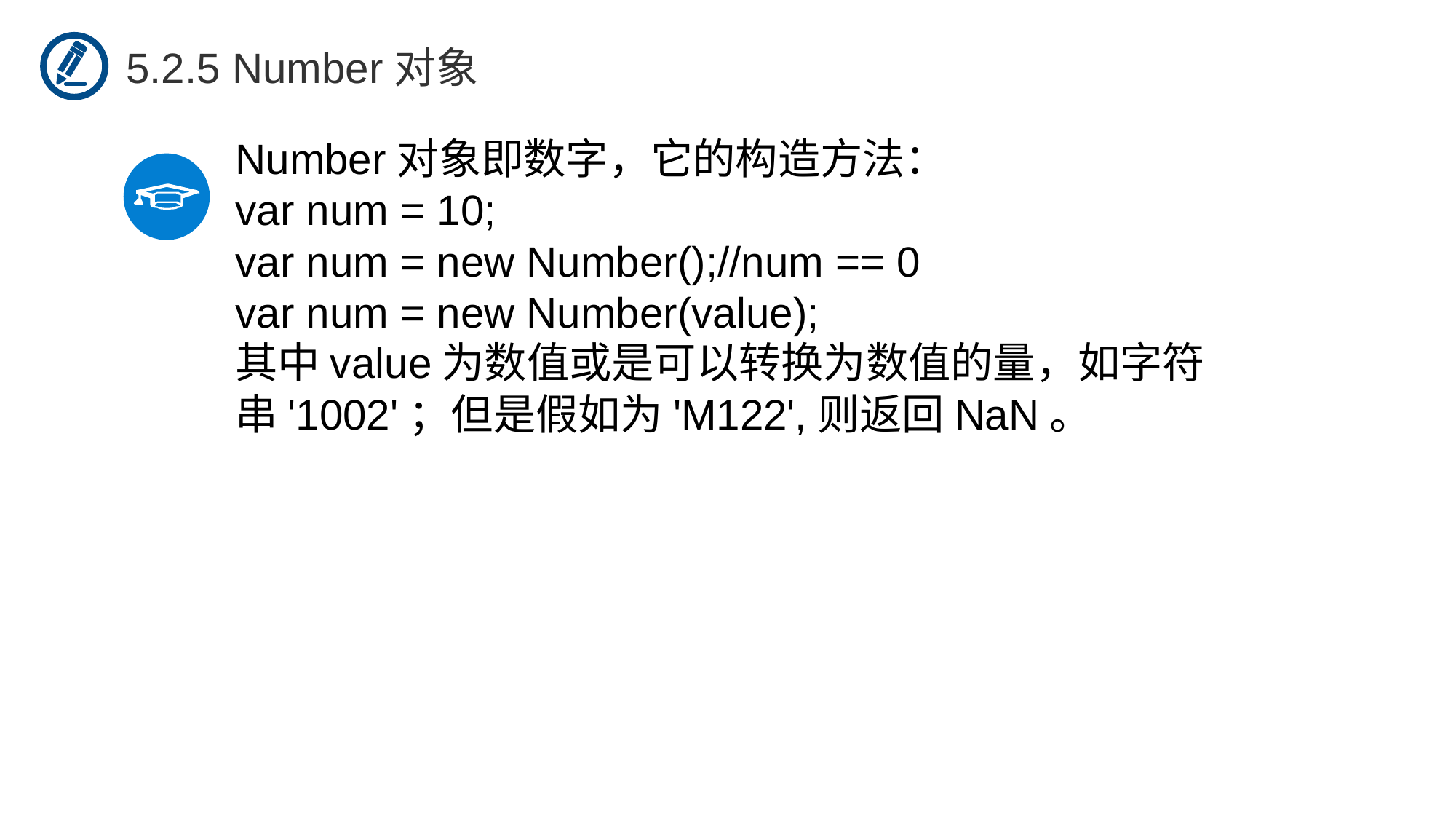

5.2.5 Number对象
Number对象即数字，它的构造方法：
var num = 10;
var num = new Number();//num == 0
var num = new Number(value);
其中value为数值或是可以转换为数值的量，如字符串'1002'；但是假如为'M122',则返回NaN。